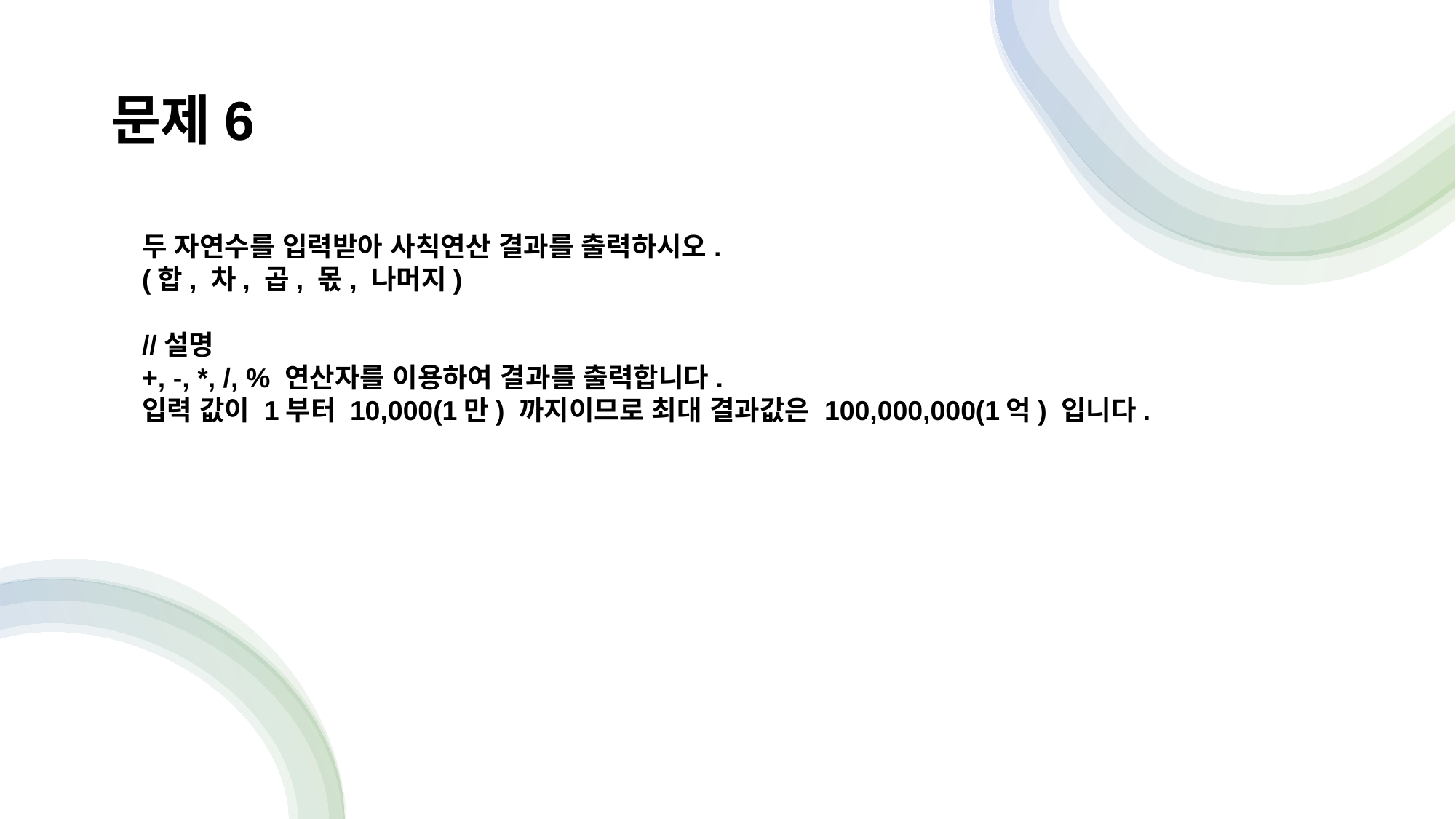

문제6
두 자연수를 입력받아 사칙연산 결과를 출력하시오.
(합, 차, 곱, 몫, 나머지)

//설명
+, -, *, /, % 연산자를 이용하여 결과를 출력합니다.
입력 값이 1부터 10,000(1만) 까지이므로 최대 결과값은 100,000,000(1억) 입니다.